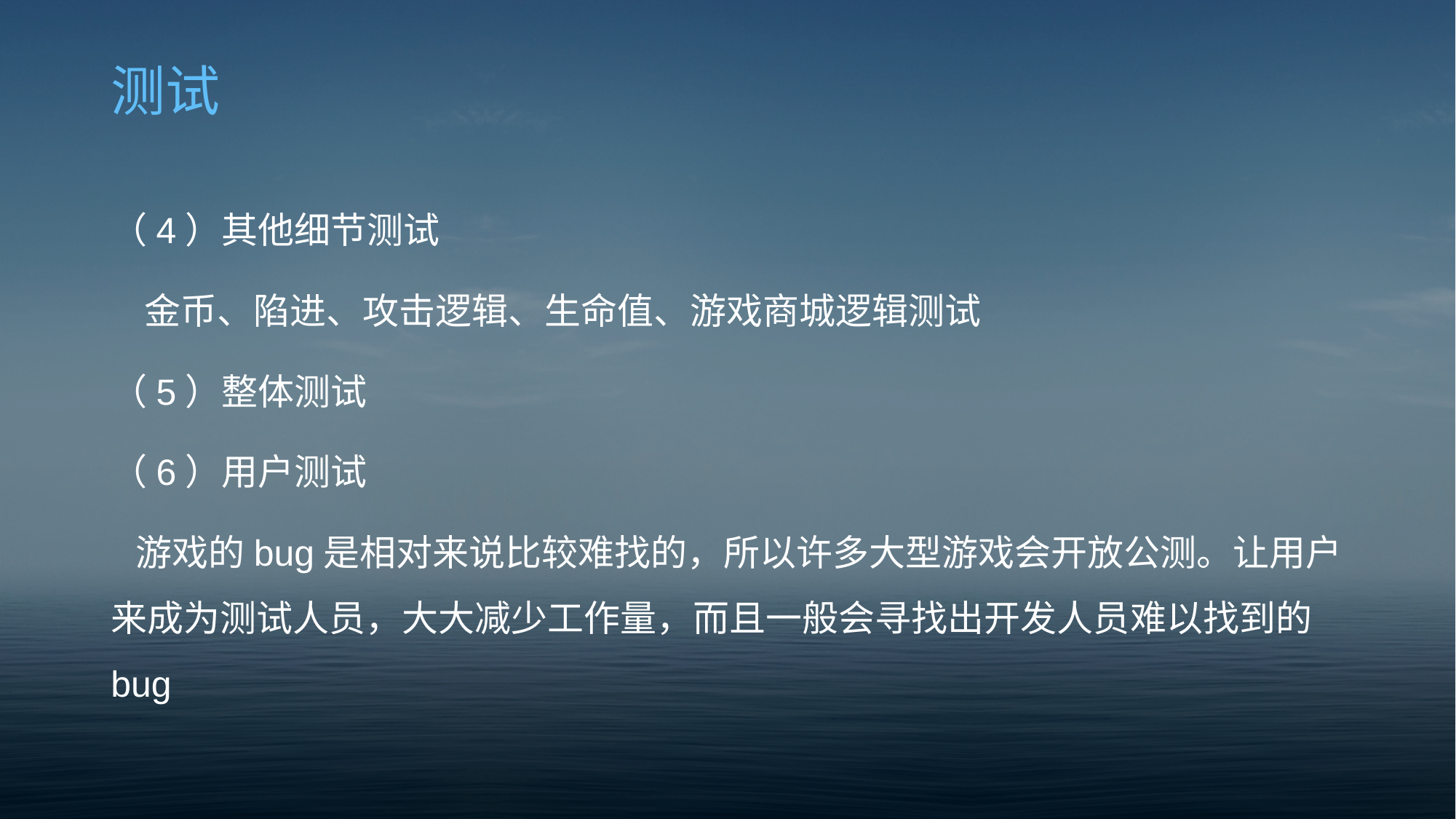

# 测试
（4）其他细节测试
   金币、陷进、攻击逻辑、生命值、游戏商城逻辑测试
（5）整体测试
（6）用户测试
  游戏的bug是相对来说比较难找的，所以许多大型游戏会开放公测。让用户来成为测试人员，大大减少工作量，而且一般会寻找出开发人员难以找到的bug